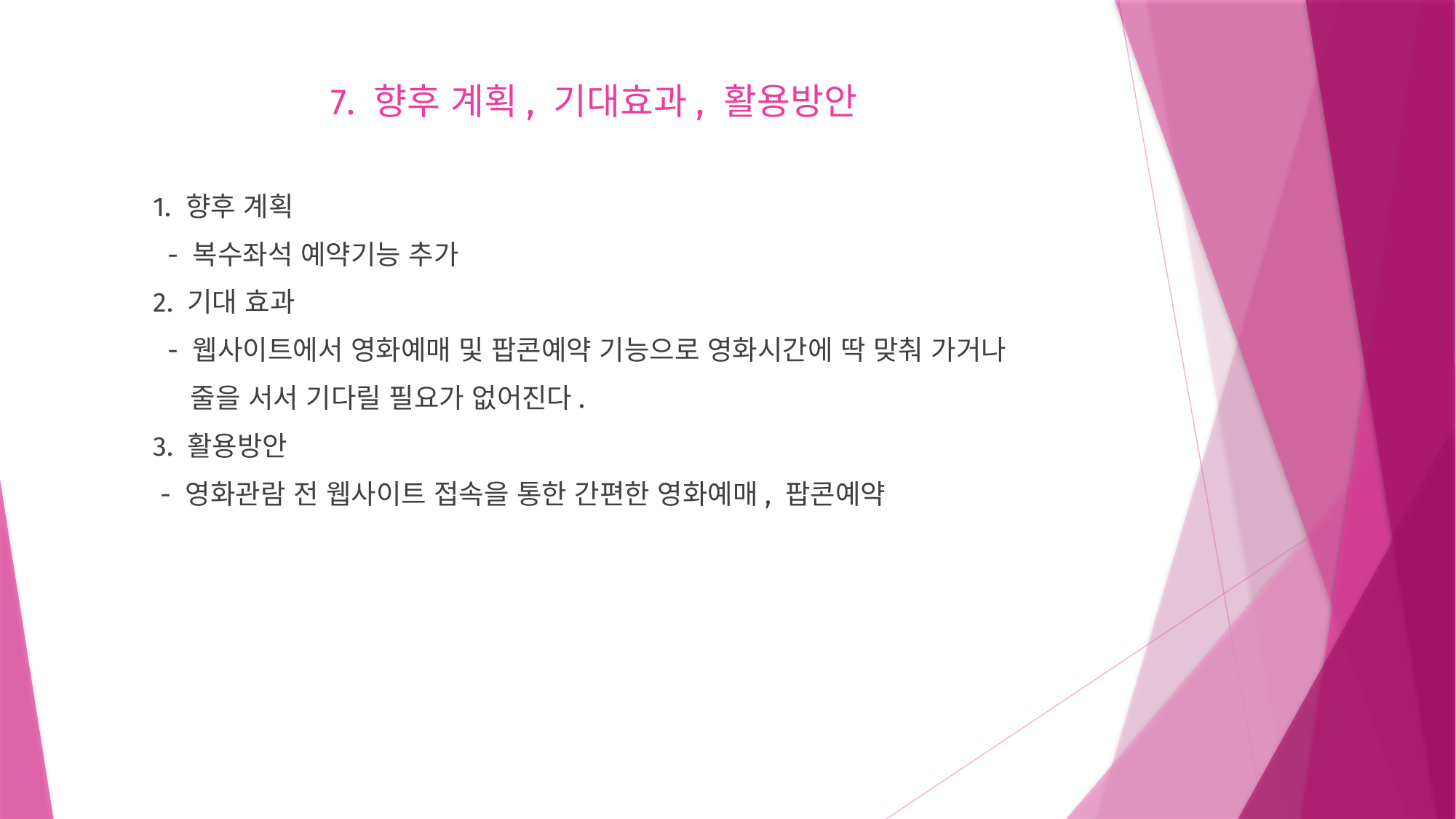

# 7. 향후 계획, 기대효과, 활용방안
1. 향후 계획
  - 복수좌석 예약기능 추가
2. 기대 효과
  - 웹사이트에서 영화예매 및 팝콘예약 기능으로 영화시간에 딱 맞춰 가거나
    줄을 서서 기다릴 필요가 없어진다.
3. 활용방안
 - 영화관람 전 웹사이트 접속을 통한 간편한 영화예매, 팝콘예약